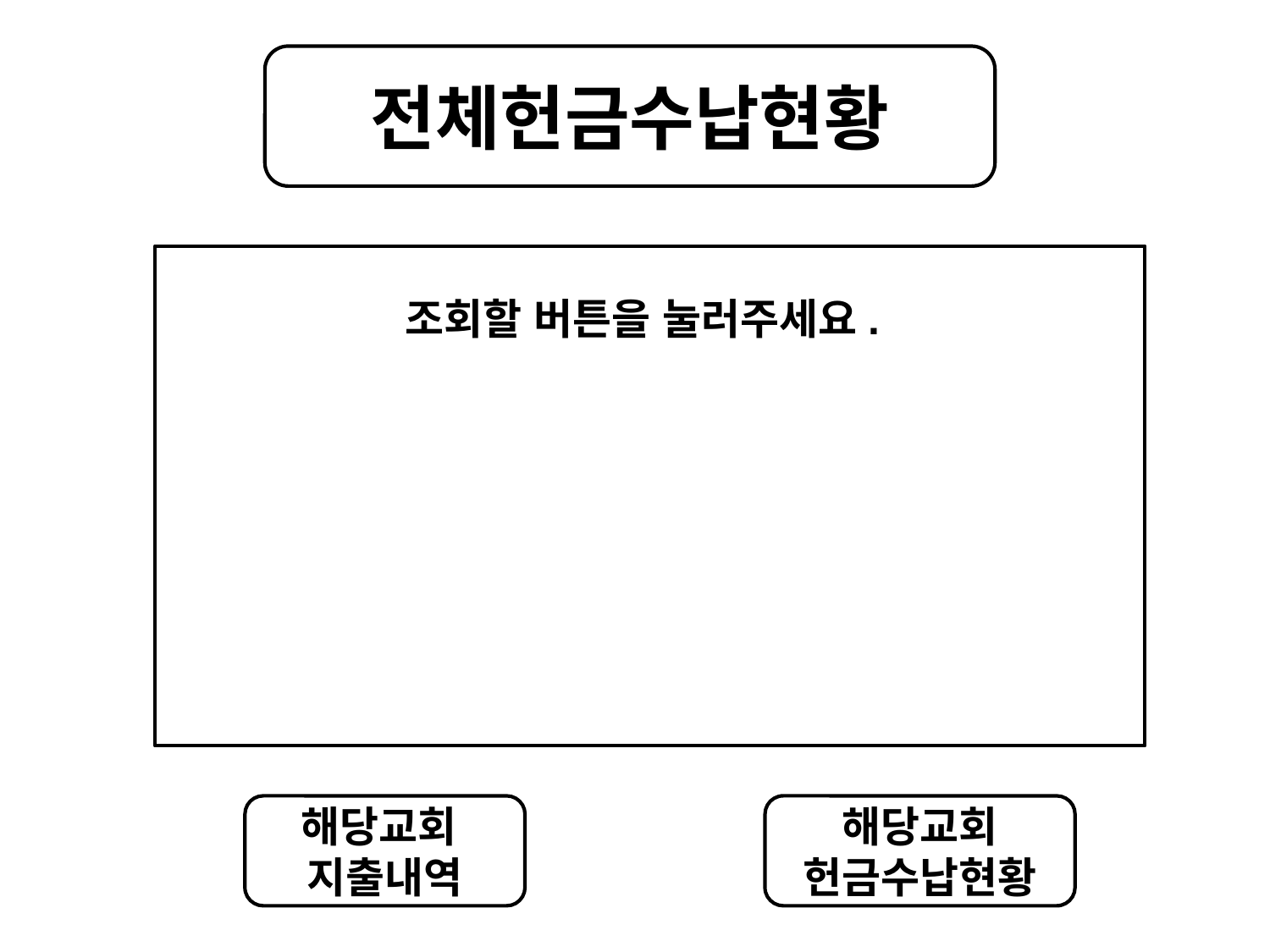

전체헌금수납현황

조회할 버튼을 눌러주세요.
해당교회
지출내역
해당교회
헌금수납현황